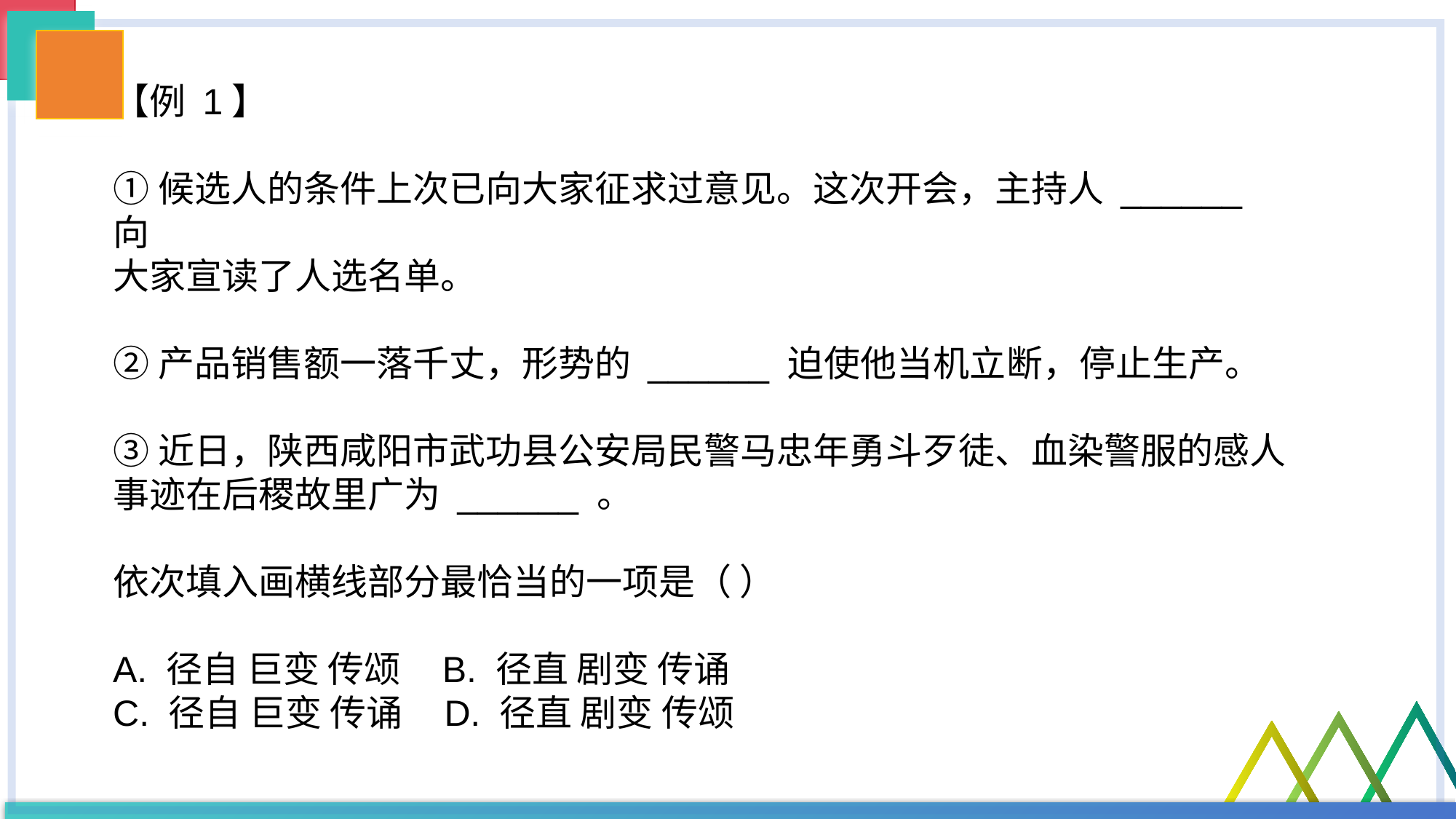

【例 1】

①候选人的条件上次已向大家征求过意见。这次开会，主持人 ______ 向
大家宣读了人选名单。

②产品销售额一落千丈，形势的 ______ 迫使他当机立断，停止生产。

③近日，陕西咸阳市武功县公安局民警马忠年勇斗歹徒、血染警服的感人事迹在后稷故里广为 ______ 。

依次填入画横线部分最恰当的一项是（ ）

A. 径自 巨变 传颂    B. 径直 剧变 传诵
C. 径自 巨变 传诵    D. 径直 剧变 传颂